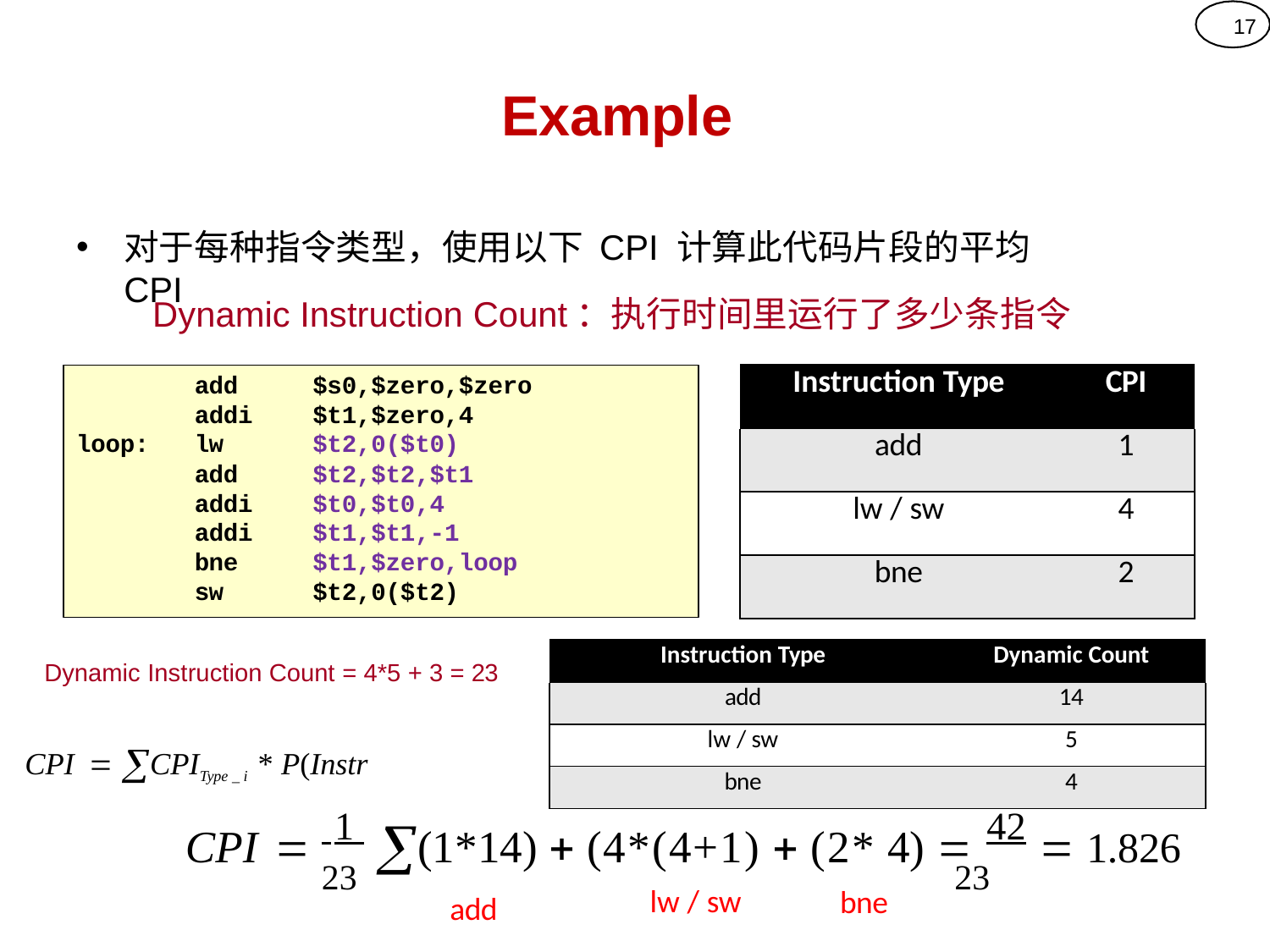

17
# Example
对于每种指令类型，使用以下 CPI 计算此代码片段的平均 CPI
Dynamic Instruction Count：执行时间里运行了多少条指令
| Instruction Type | CPI |
| --- | --- |
| add | 1 |
| lw / sw | 4 |
| bne | 2 |

add
addi
loop:	lw add addi addi bne sw
$s0,$zero,$zero
$t1,$zero,4
$t2,0($t0)
$t2,$t2,$t1
$t0,$t0,4
$t1,$t1,-1
$t1,$zero,loop
$t2,0($t2)
| Instruction Type | Dynamic Count |
| --- | --- |
| add | 14 |
| lw / sw | 5 |
| bne | 4 |
Dynamic Instruction Count = 4*5 + 3 = 23
CPI = ∑CPIType _ i * P(Instr
CPI =  1  ∑(1*14) + (4*(4+1) + (2* 4) = 42 = 1.826
23
23
lw / sw
bne
add